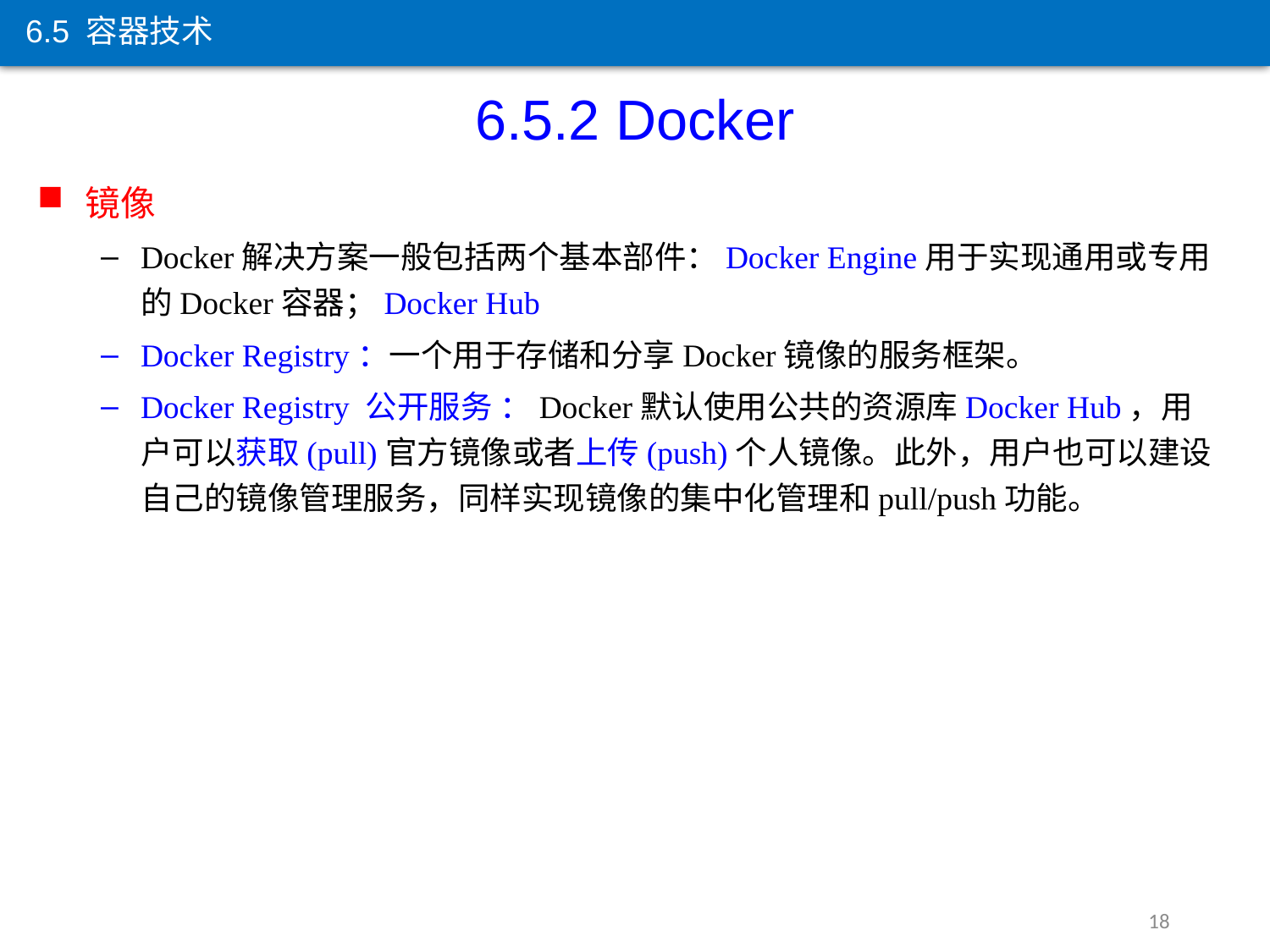

6.5 容器技术
6.5.2 Docker
镜像
Docker解决方案一般包括两个基本部件：Docker Engine用于实现通用或专用的Docker容器；Docker Hub
Docker Registry：一个用于存储和分享Docker镜像的服务框架。
Docker Registry 公开服务 ：Docker默认使用公共的资源库Docker Hub，用户可以获取(pull)官方镜像或者上传(push)个人镜像。此外，用户也可以建设自己的镜像管理服务，同样实现镜像的集中化管理和pull/push功能。

18